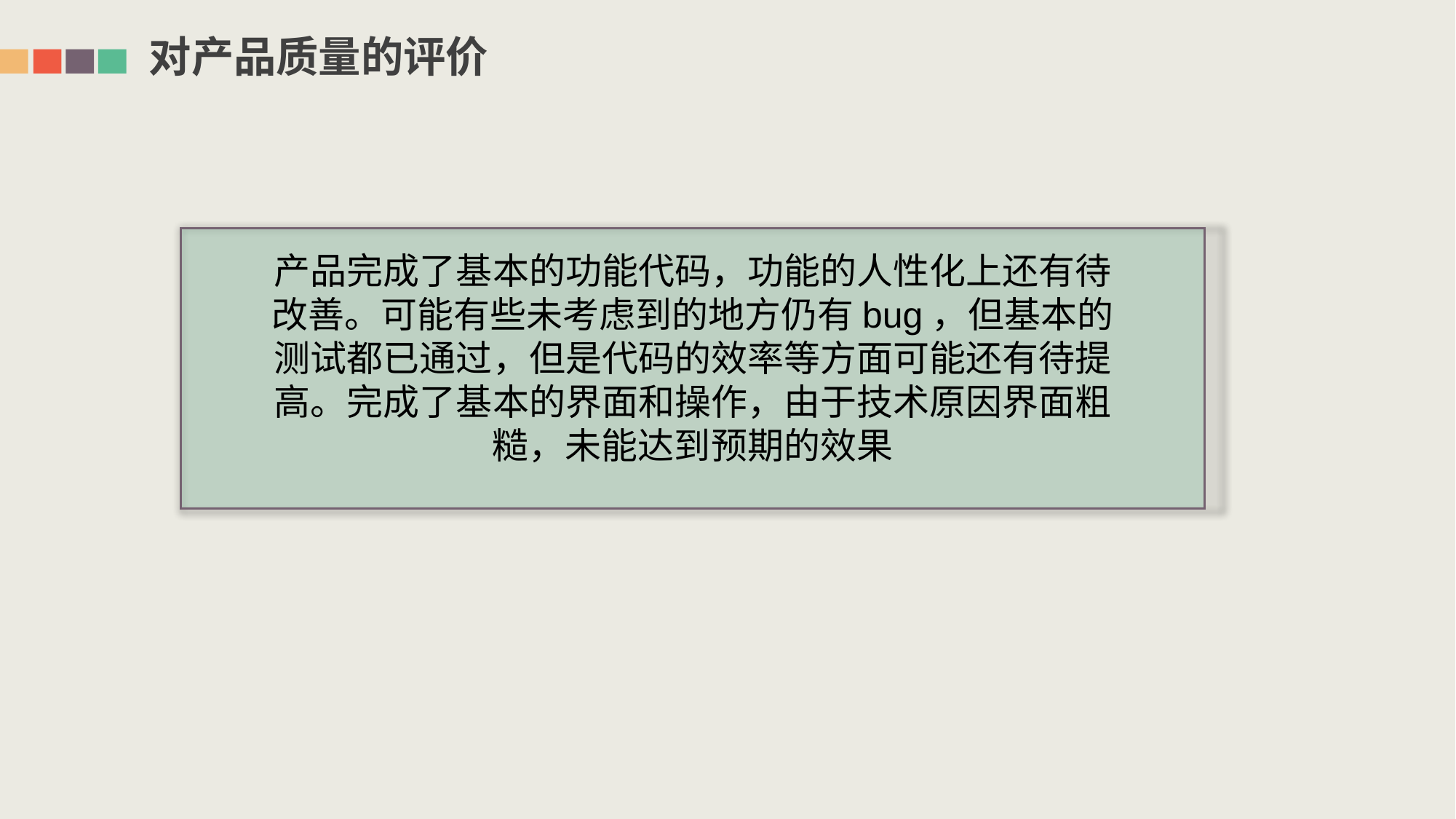

对产品质量的评价

产品完成了基本的功能代码，功能的人性化上还有待改善。可能有些未考虑到的地方仍有bug，但基本的测试都已通过，但是代码的效率等方面可能还有待提高。完成了基本的界面和操作，由于技术原因界面粗糙，未能达到预期的效果